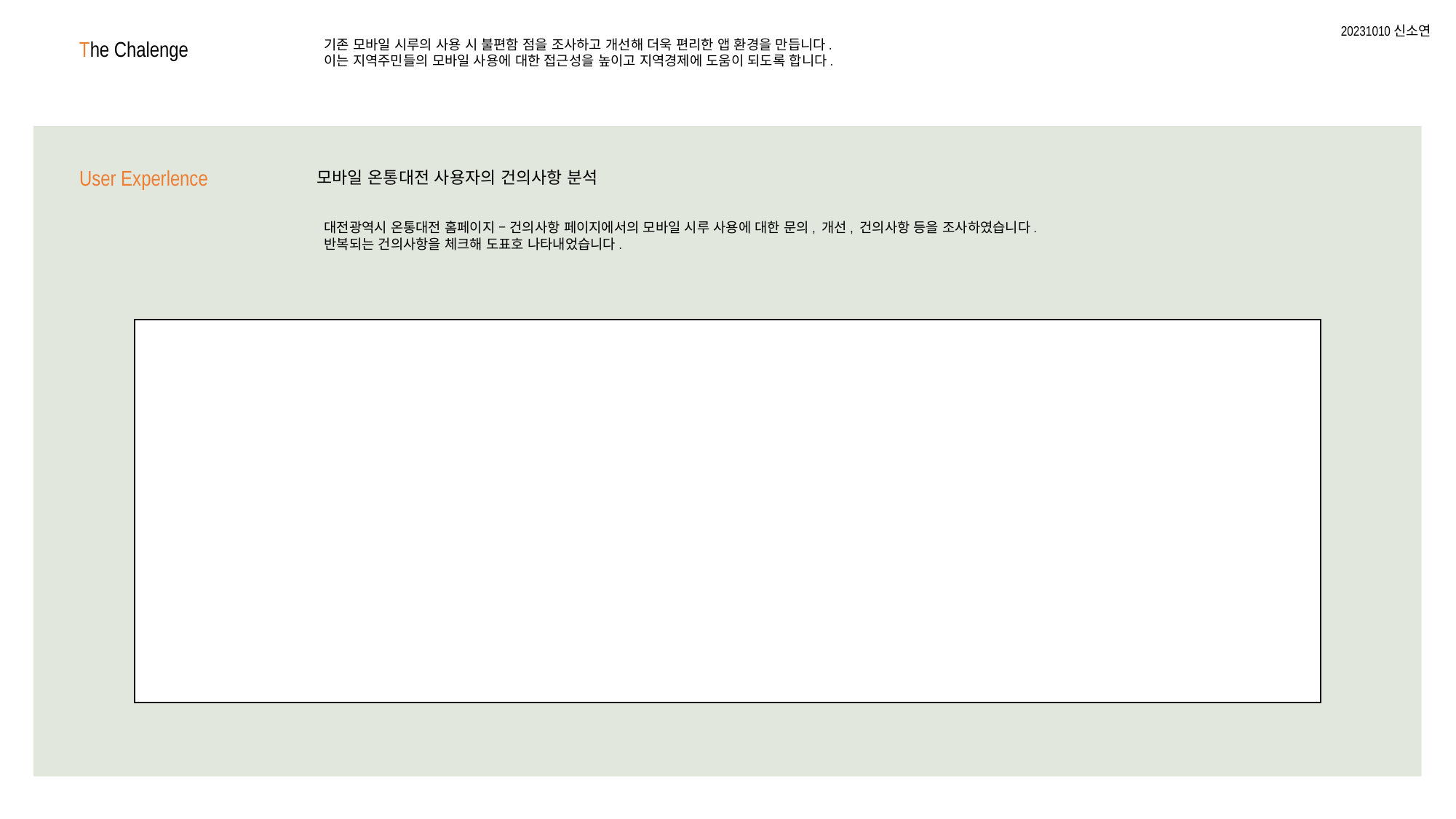

20231010신소연
기존 모바일 시루의 사용 시 불편함 점을 조사하고 개선해 더욱 편리한 앱 환경을 만듭니다.
이는 지역주민들의 모바일 사용에 대한 접근성을 높이고 지역경제에 도움이 되도록 합니다.
The Chalenge

User Experlence
모바일 온통대전 사용자의 건의사항 분석
대전광역시 온통대전 홈페이지 – 건의사항 페이지에서의 모바일 시루 사용에 대한 문의, 개선, 건의사항 등을 조사하였습니다.
반복되는 건의사항을 체크해 도표호 나타내었습니다.